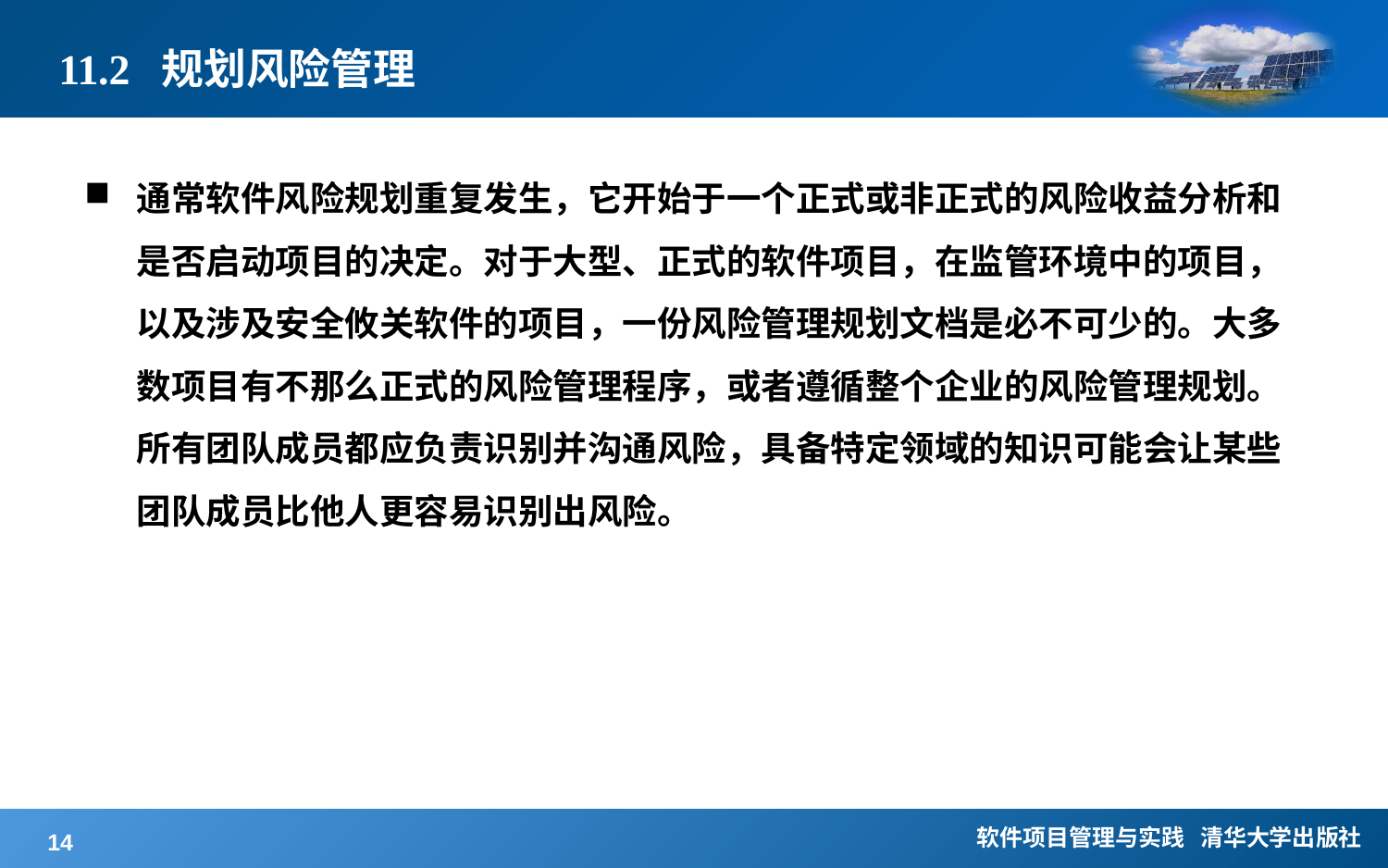

# 11.2  规划风险管理
通常软件风险规划重复发生，它开始于一个正式或非正式的风险收益分析和是否启动项目的决定。对于大型、正式的软件项目，在监管环境中的项目，以及涉及安全攸关软件的项目，一份风险管理规划文档是必不可少的。大多数项目有不那么正式的风险管理程序，或者遵循整个企业的风险管理规划。所有团队成员都应负责识别并沟通风险，具备特定领域的知识可能会让某些团队成员比他人更容易识别出风险。